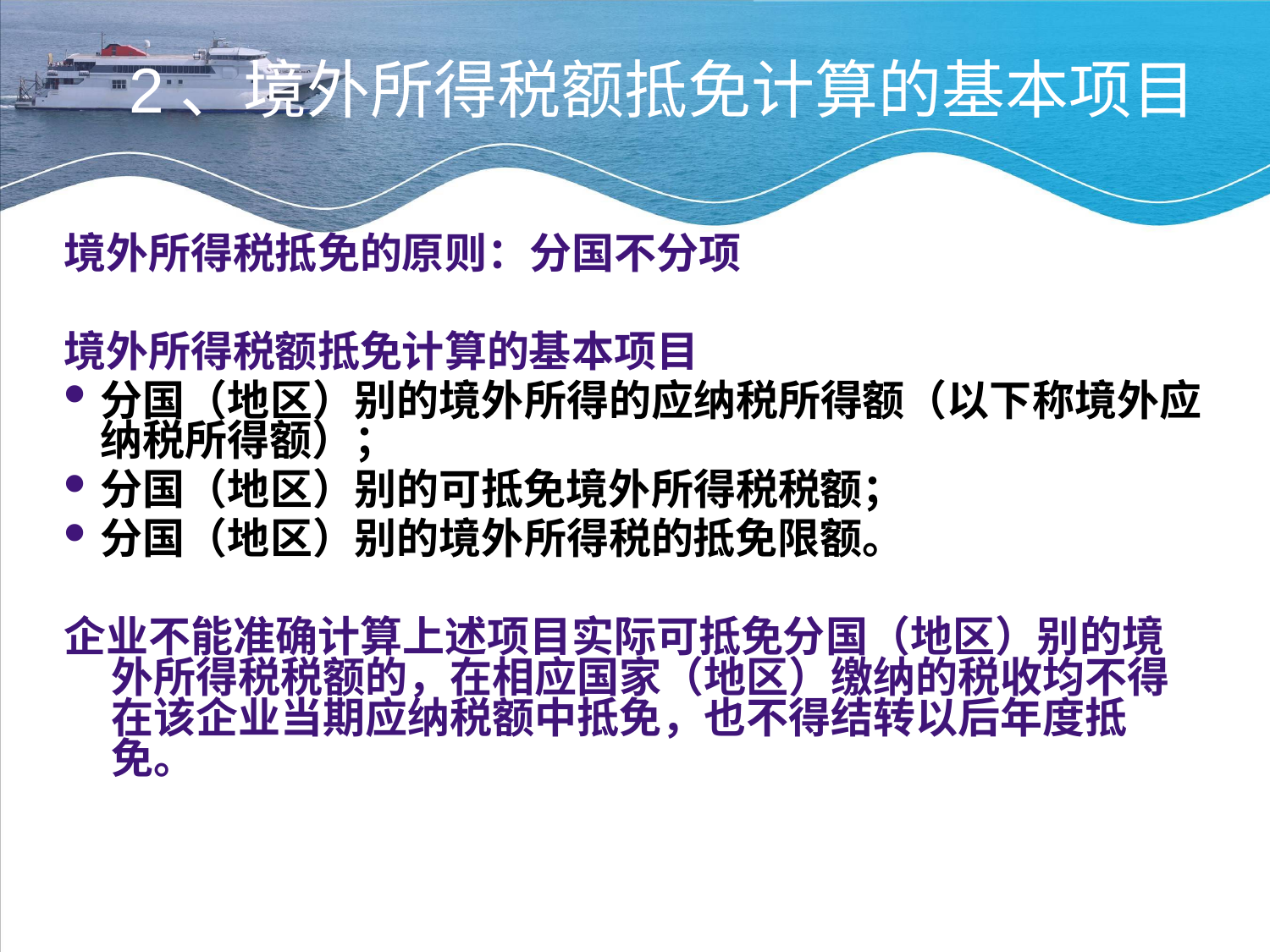

# 2、境外所得税额抵免计算的基本项目
境外所得税抵免的原则：分国不分项

境外所得税额抵免计算的基本项目
分国（地区）别的境外所得的应纳税所得额（以下称境外应纳税所得额）；
分国（地区）别的可抵免境外所得税税额；
分国（地区）别的境外所得税的抵免限额。

企业不能准确计算上述项目实际可抵免分国（地区）别的境外所得税税额的，在相应国家（地区）缴纳的税收均不得在该企业当期应纳税额中抵免，也不得结转以后年度抵免。